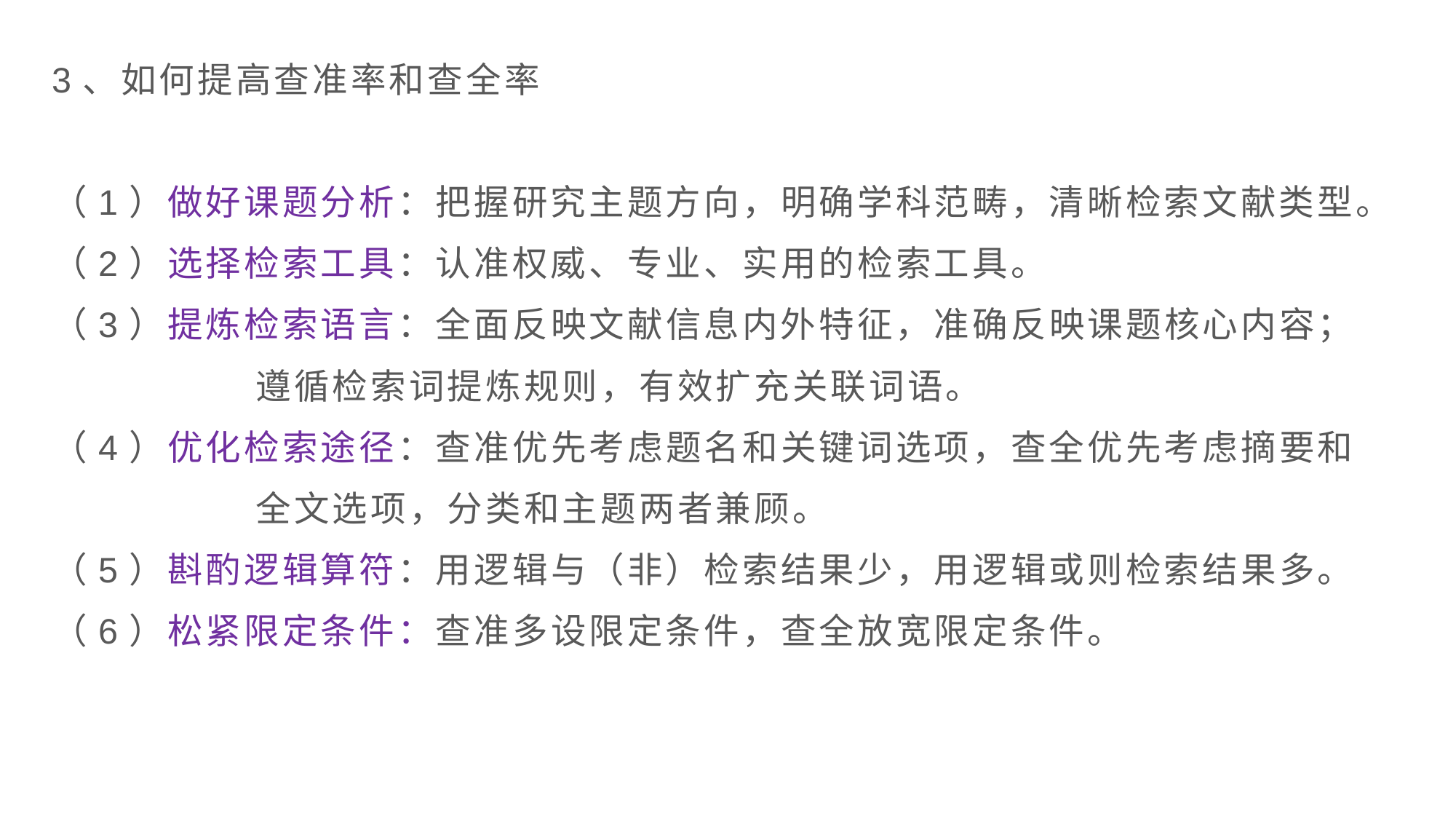

3、如何提高查准率和查全率

（1）做好课题分析：把握研究主题方向，明确学科范畴，清晰检索文献类型。
（2）选择检索工具：认准权威、专业、实用的检索工具。
（3）提炼检索语言：全面反映文献信息内外特征，准确反映课题核心内容；
                  遵循检索词提炼规则，有效扩充关联词语。
（4）优化检索途径：查准优先考虑题名和关键词选项，查全优先考虑摘要和
                  全文选项，分类和主题两者兼顾。
（5）斟酌逻辑算符：用逻辑与（非）检索结果少，用逻辑或则检索结果多。
（6）松紧限定条件：查准多设限定条件，查全放宽限定条件。